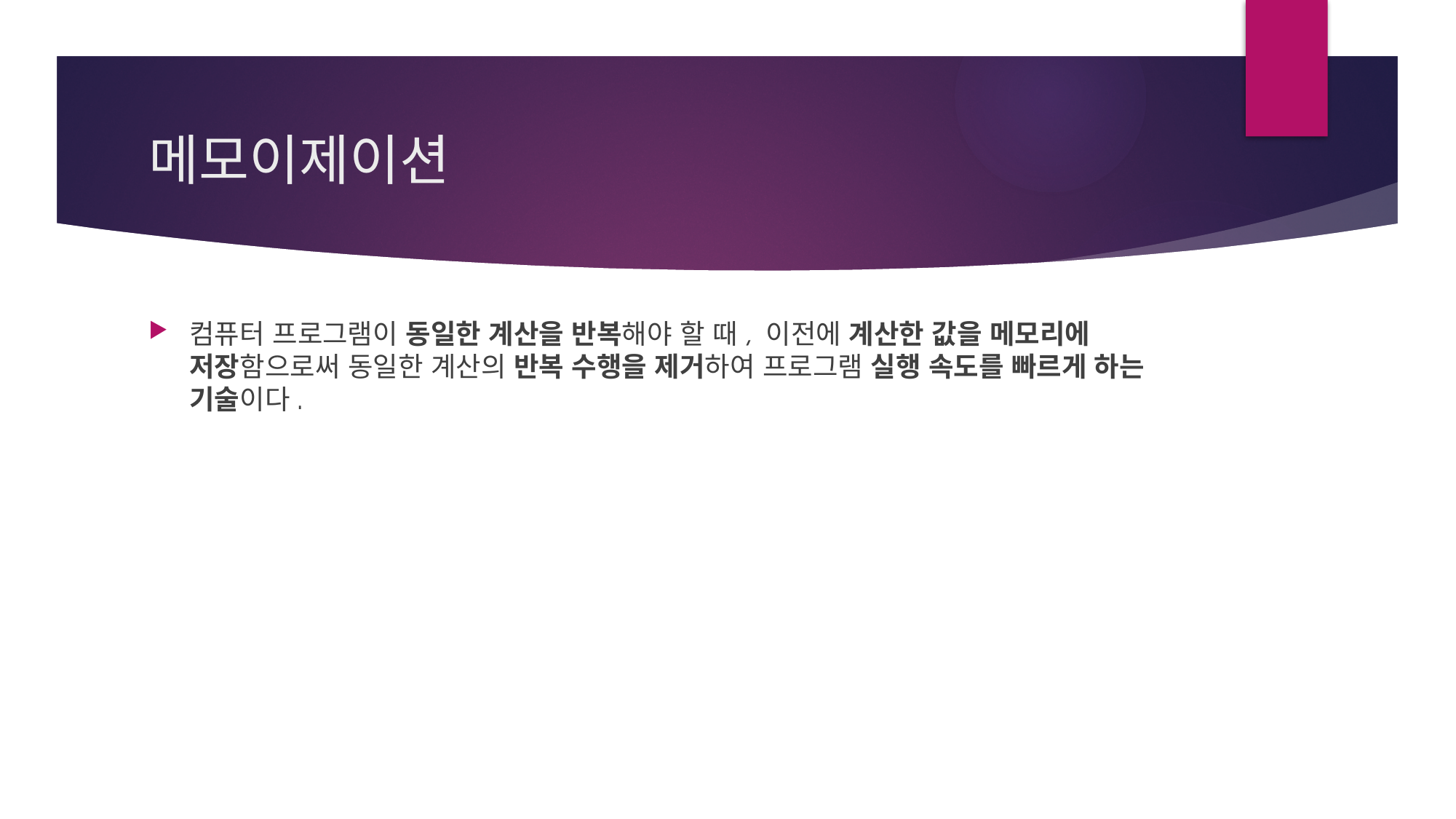

# 메모이제이션
컴퓨터 프로그램이 동일한 계산을 반복해야 할 때, 이전에 계산한 값을 메모리에 저장함으로써 동일한 계산의 반복 수행을 제거하여 프로그램 실행 속도를 빠르게 하는 기술이다.